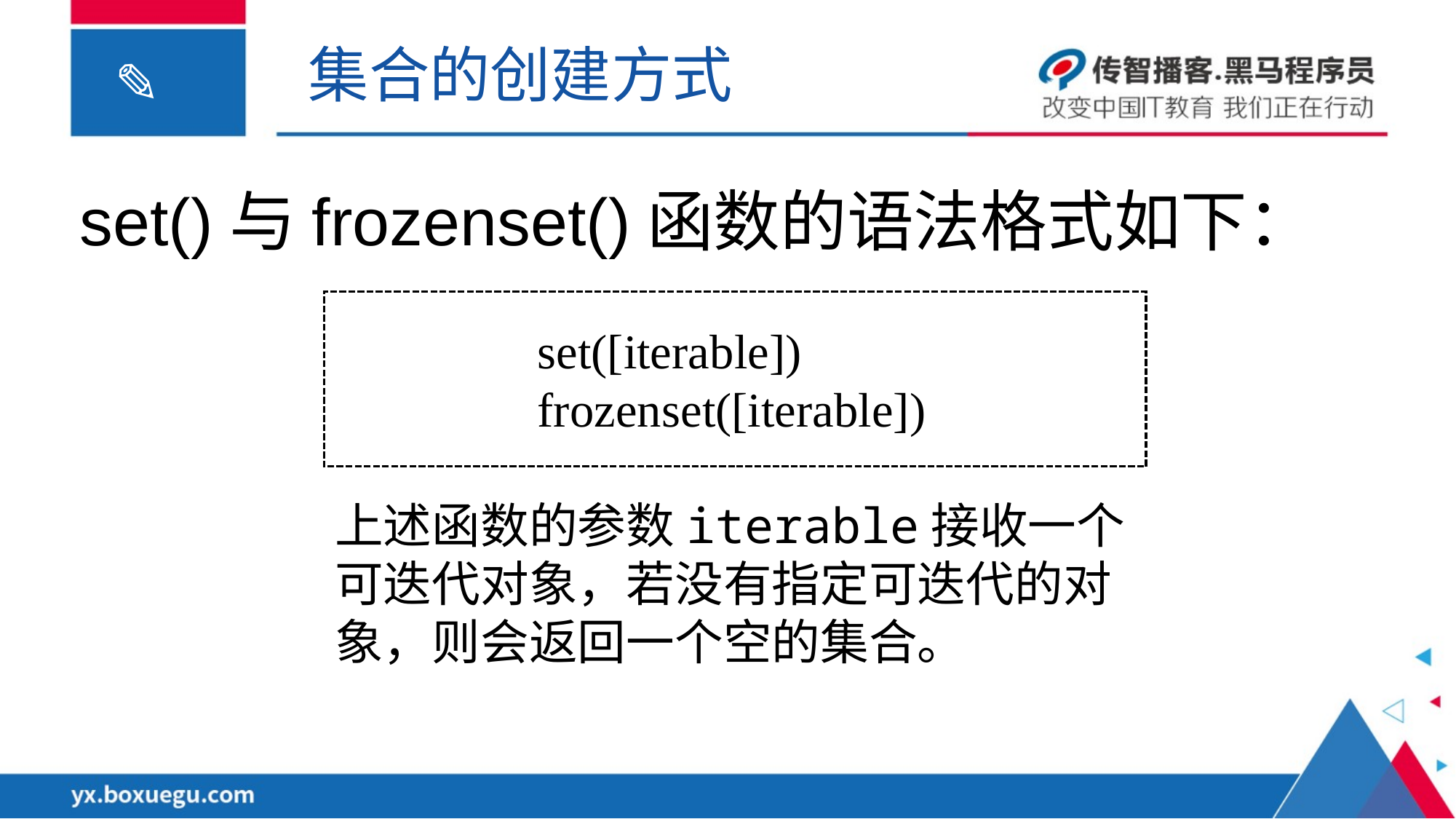

集合的创建方式
set()与frozenset()函数的语法格式如下：

set([iterable])
frozenset([iterable])
上述函数的参数iterable接收一个可迭代对象，若没有指定可迭代的对象，则会返回一个空的集合。